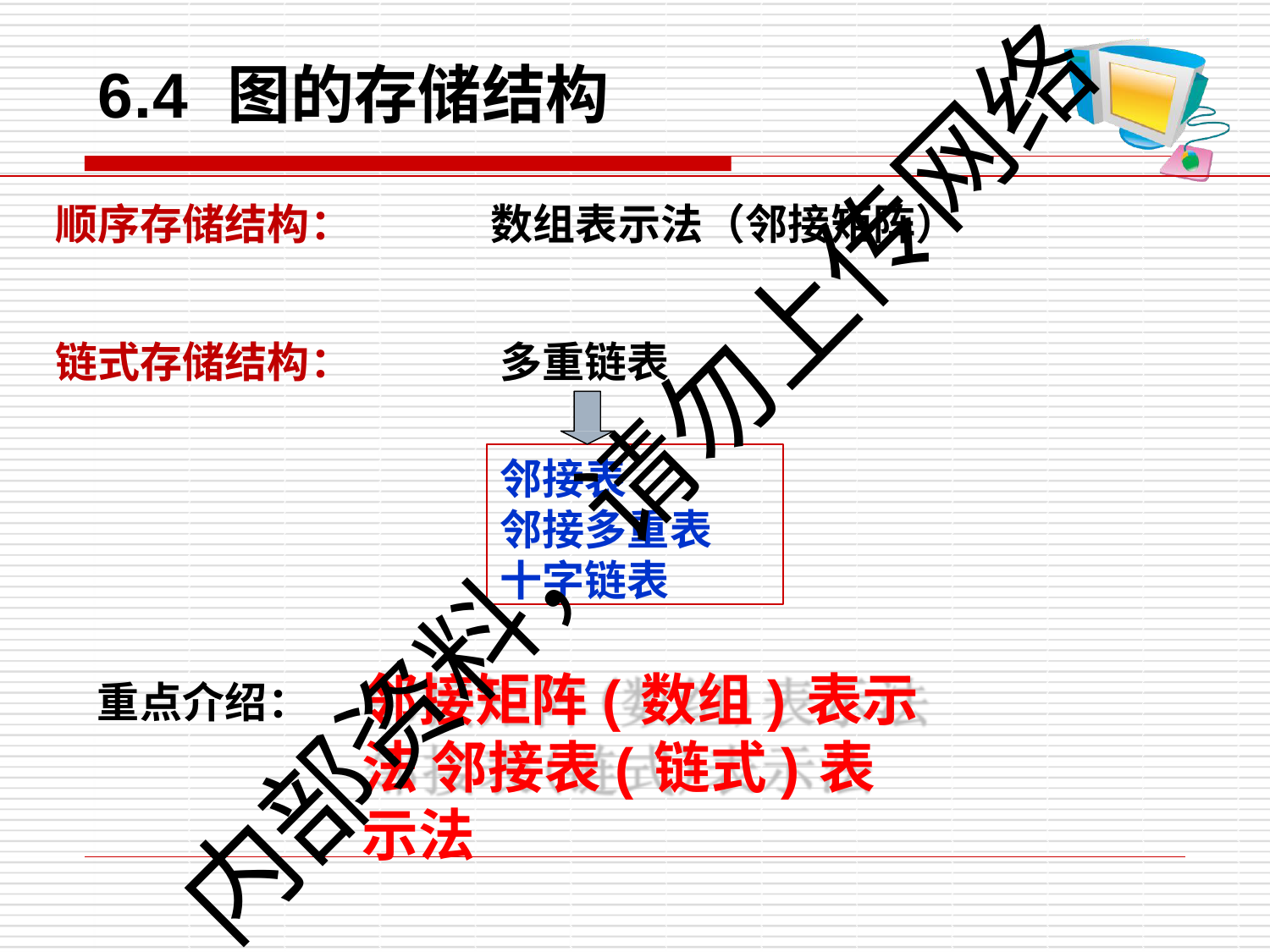

# 6.4	图的存储结构

顺序存储结构：	数组表示法（邻接矩阵）
链式存储结构：
多重链表

内部资料，请勿上传网络
邻接表
邻接多重表 十字链表

邻接矩阵(数组)表示法 邻接表(链式)表示法
重点介绍：